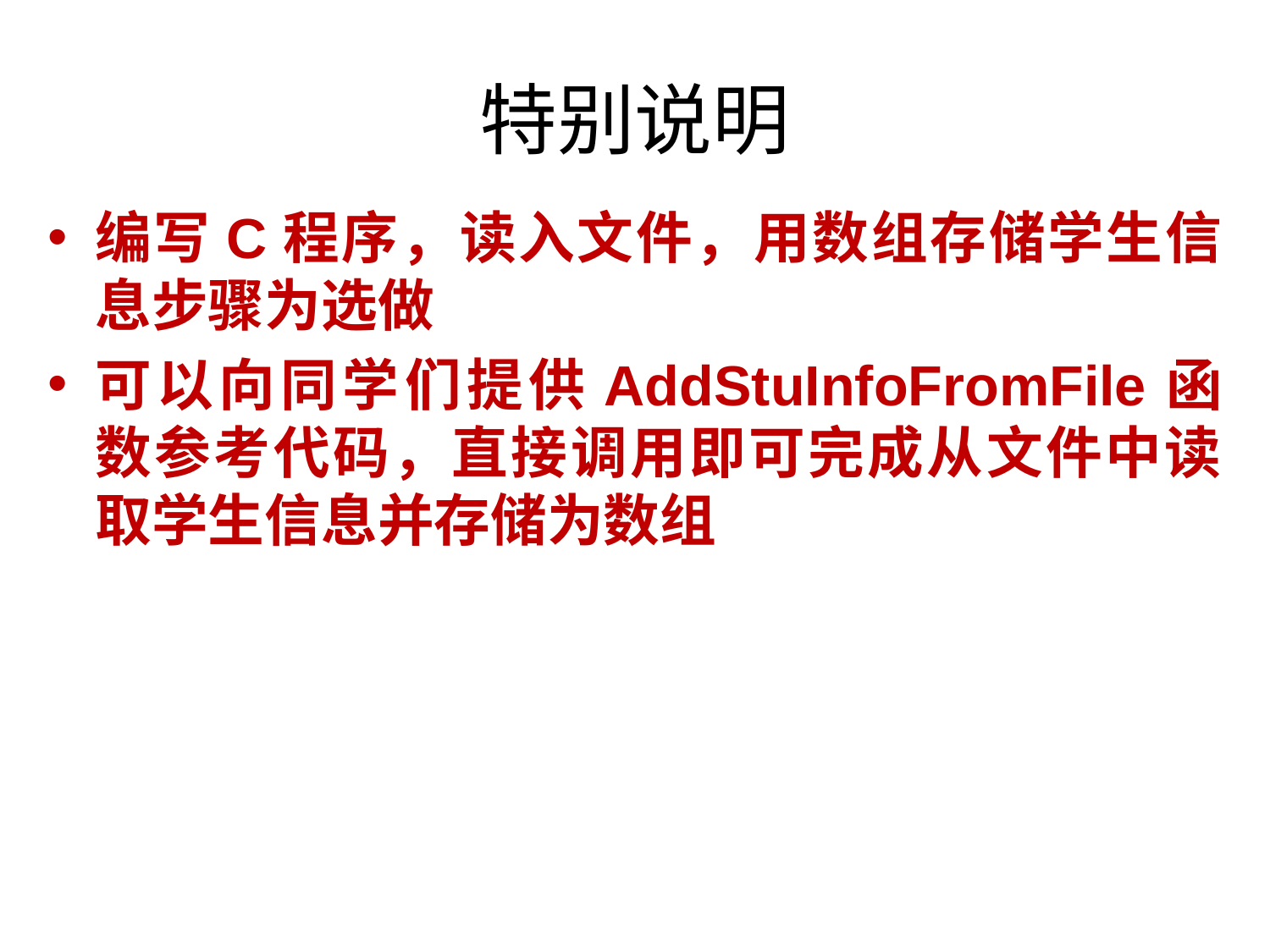

# 特别说明
编写C程序，读入文件，用数组存储学生信息步骤为选做
可以向同学们提供AddStuInfoFromFile函数参考代码，直接调用即可完成从文件中读取学生信息并存储为数组